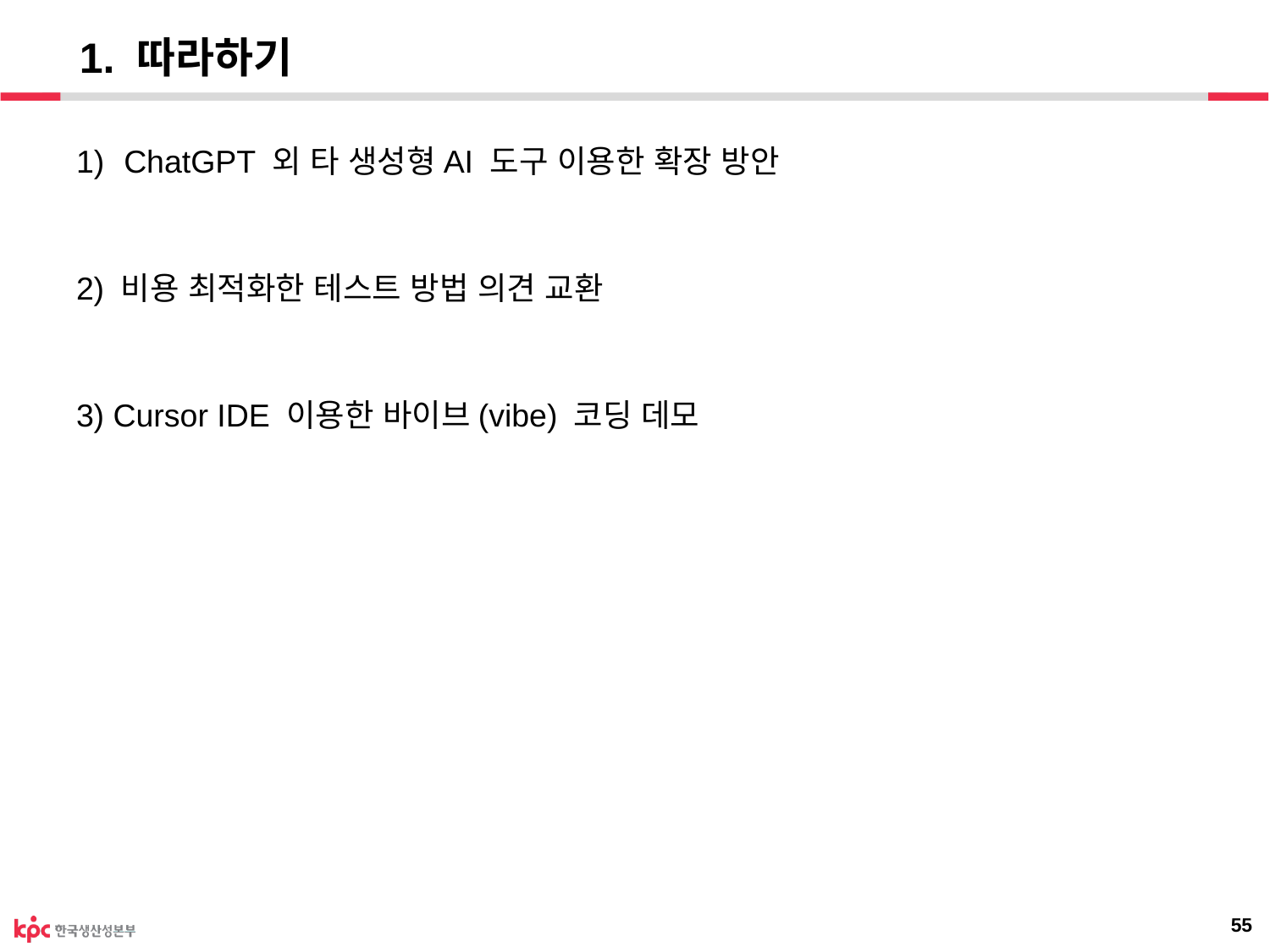

# 1. 따라하기
ChatGPT 외 타 생성형AI 도구 이용한 확장 방안

2) 비용 최적화한 테스트 방법 의견 교환

3) Cursor IDE 이용한 바이브(vibe) 코딩 데모